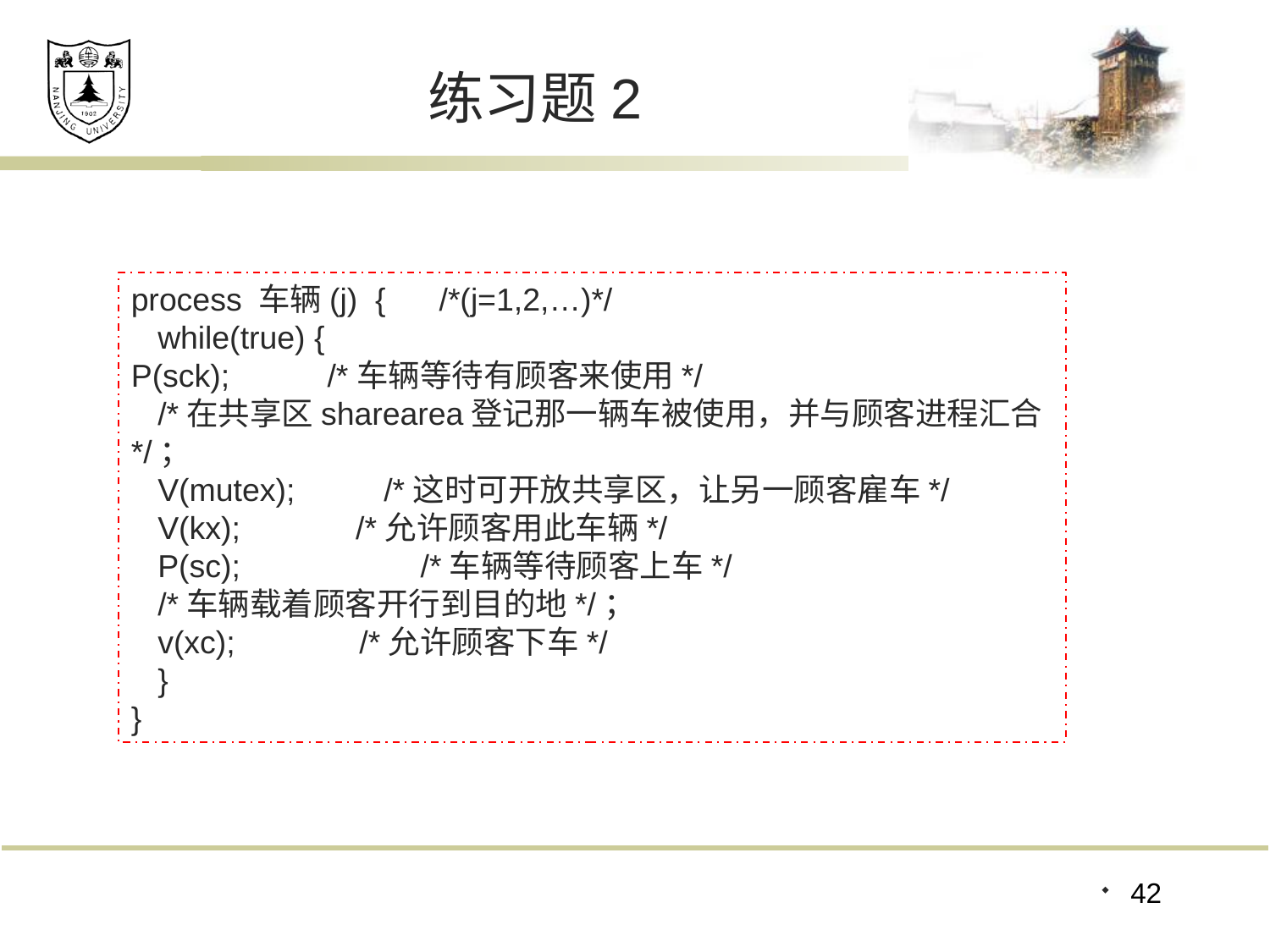

# 练习题2
process 车辆(j)  {      /*(j=1,2,…)*/
   while(true) {
P(sck);           /*车辆等待有顾客来使用*/
   /*在共享区sharearea登记那一辆车被使用，并与顾客进程汇合*/；
   V(mutex);          /*这时可开放共享区，让另一顾客雇车*/
   V(kx);             /*允许顾客用此车辆*/
   P(sc);     	    /*车辆等待顾客上车*/
   /*车辆载着顾客开行到目的地*/；
   v(xc);              /*允许顾客下车*/
   }
}
42